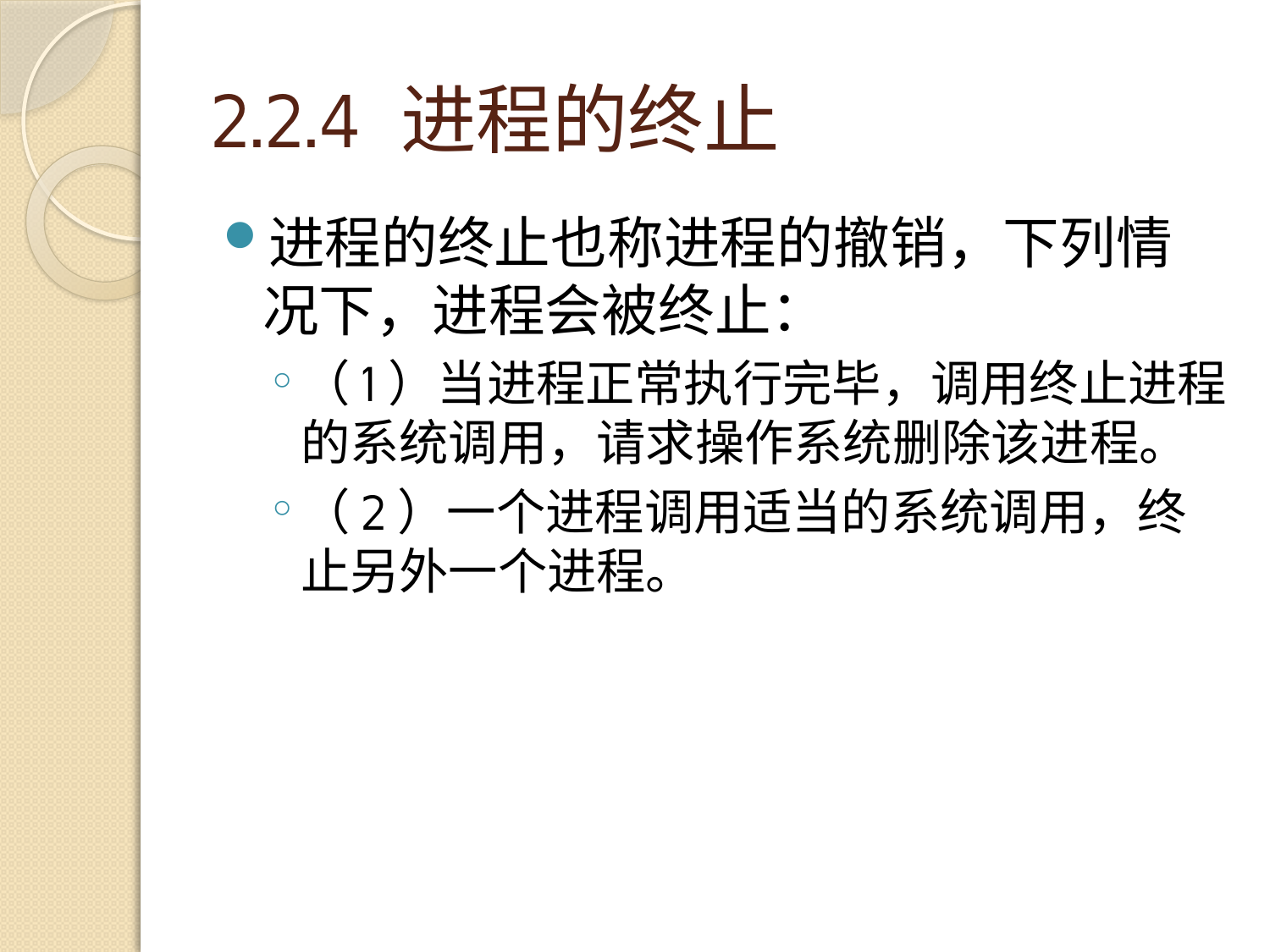

# 2.2.4 进程的终止
进程的终止也称进程的撤销，下列情况下，进程会被终止：
（1）当进程正常执行完毕，调用终止进程的系统调用，请求操作系统删除该进程。
（2）一个进程调用适当的系统调用，终止另外一个进程。